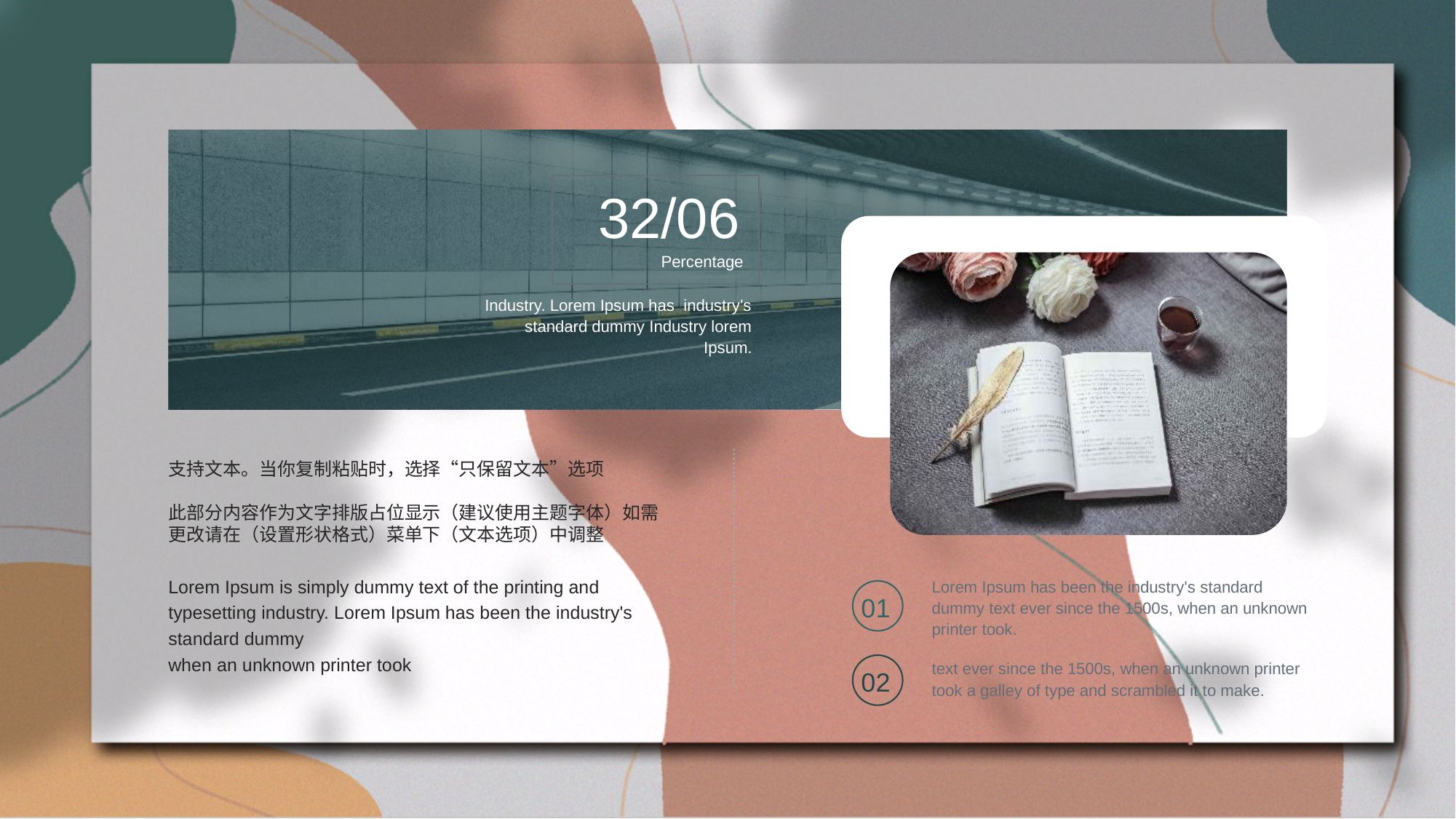

32/06
Percentage

Industry. Lorem Ipsum has  industry's standard dummy Industry lorem Ipsum.
支持文本。当你复制粘贴时，选择“只保留文本”选项

此部分内容作为文字排版占位显示（建议使用主题字体）如需更改请在（设置形状格式）菜单下（文本选项）中调整

Lorem Ipsum is simply dummy text of the printing and typesetting industry. Lorem Ipsum has been the industry's standard dummy
when an unknown printer took

01
Lorem Ipsum has been the industry's standard dummy text ever since the 1500s, when an unknown printer took.

02
text ever since the 1500s, when an unknown printer took a galley of type and scrambled it to make.